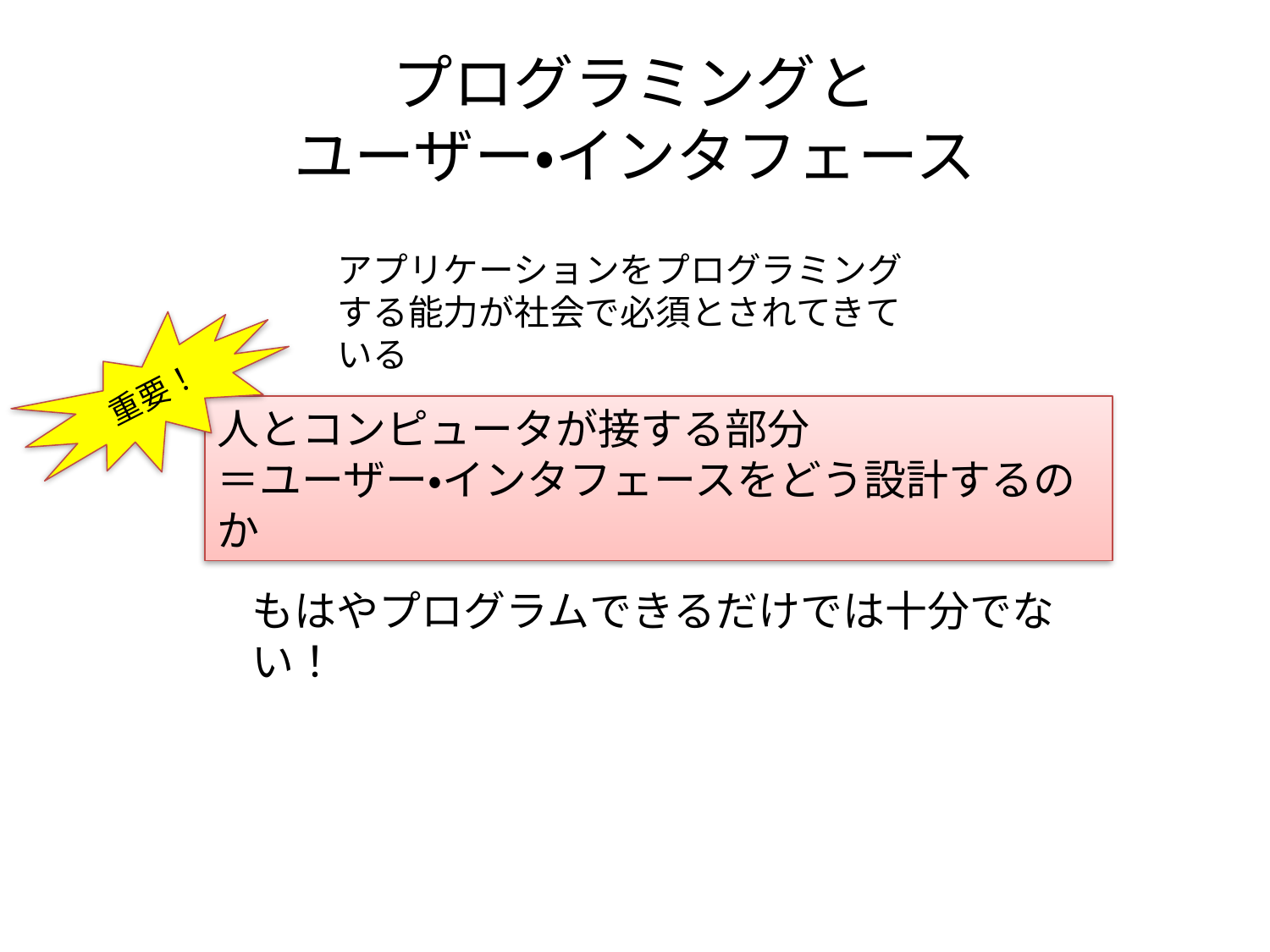

# プログラミングと ユーザー・インタフェース
アプリケーションをプログラミングする能力が社会で必須とされてきている
重要！
人とコンピュータが接する部分
＝ユーザー・インタフェースをどう設計するのか
もはやプログラムできるだけでは十分でない！